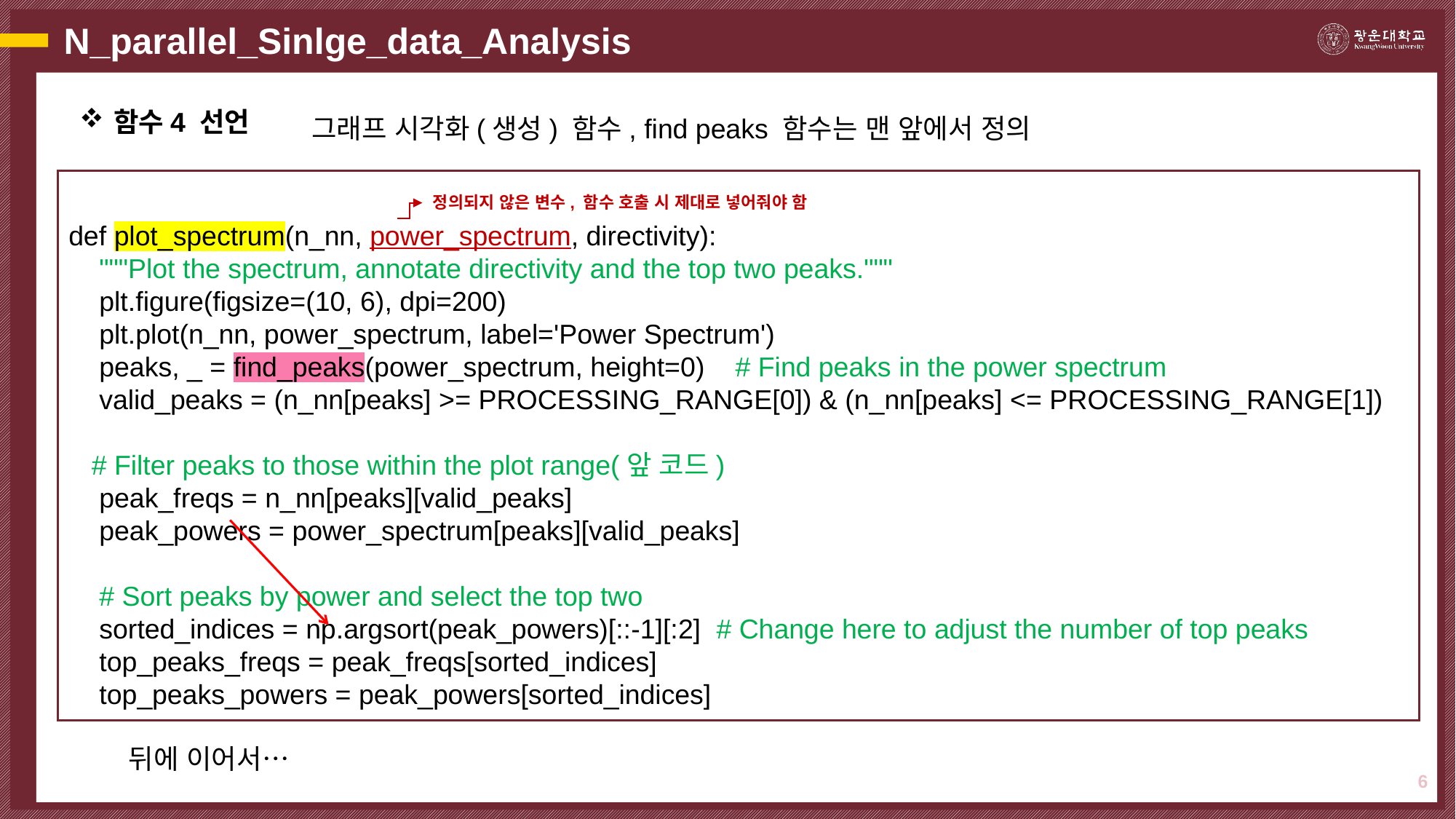

# N_parallel_Sinlge_data_Analysis
함수4 선언
그래프 시각화(생성) 함수, find peaks 함수는 맨 앞에서 정의

정의되지 않은 변수, 함수 호출 시 제대로 넣어줘야 함
def plot_spectrum(n_nn, power_spectrum, directivity):
    """Plot the spectrum, annotate directivity and the top two peaks."""
    plt.figure(figsize=(10, 6), dpi=200)
    plt.plot(n_nn, power_spectrum, label='Power Spectrum')
    peaks, _ = find_peaks(power_spectrum, height=0)    # Find peaks in the power spectrum
    valid_peaks = (n_nn[peaks] >= PROCESSING_RANGE[0]) & (n_nn[peaks] <= PROCESSING_RANGE[1])
   # Filter peaks to those within the plot range(앞 코드)
    peak_freqs = n_nn[peaks][valid_peaks]
    peak_powers = power_spectrum[peaks][valid_peaks]

    # Sort peaks by power and select the top two
    sorted_indices = np.argsort(peak_powers)[::-1][:2]  # Change here to adjust the number of top peaks
    top_peaks_freqs = peak_freqs[sorted_indices]
    top_peaks_powers = peak_powers[sorted_indices]

뒤에 이어서…
6